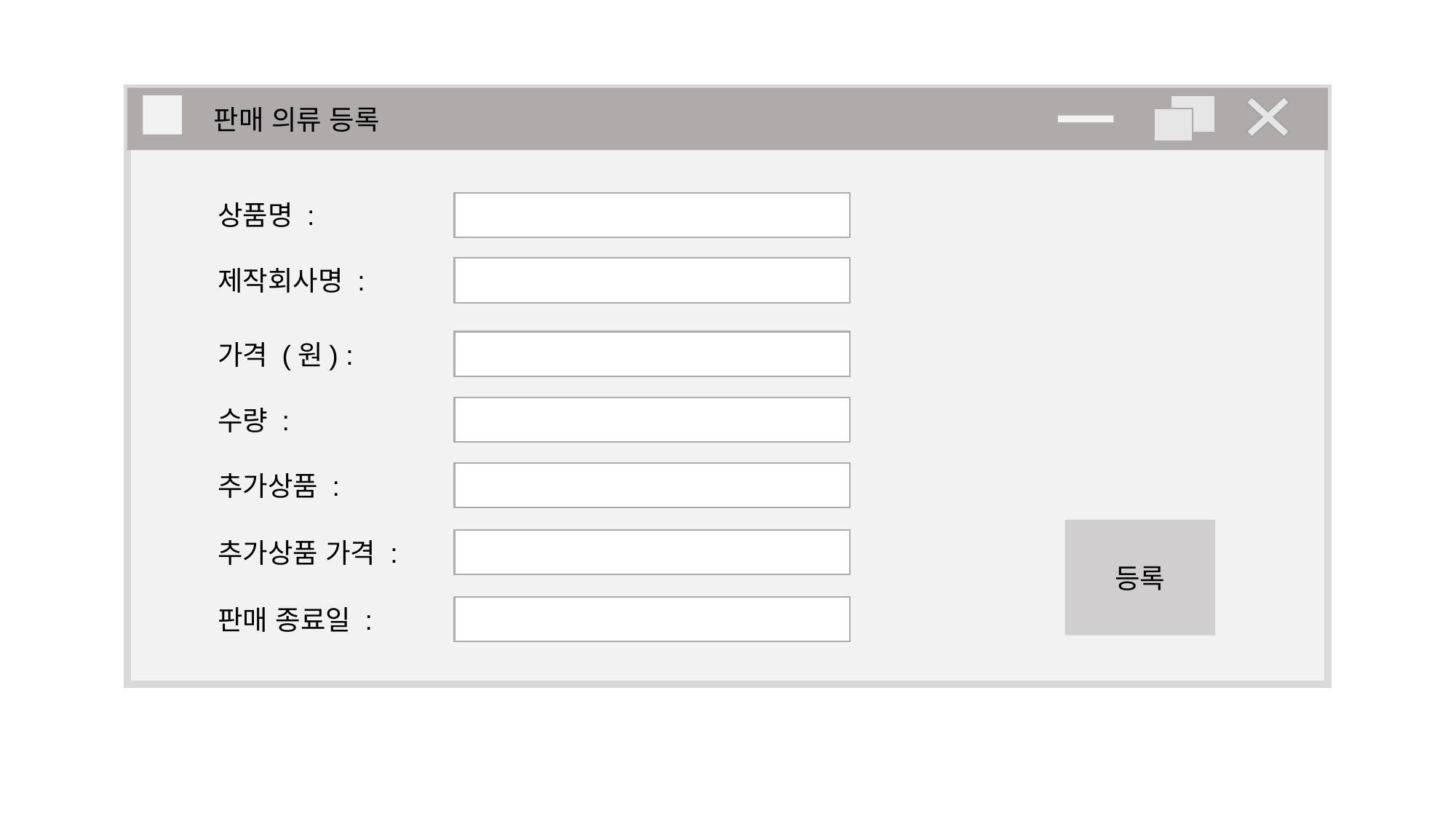

판매 의류 등록
상품명 :

제작회사명 :

가격 (원) :

수량 :

추가상품 :
등록

추가상품 가격 :

판매 종료일 :